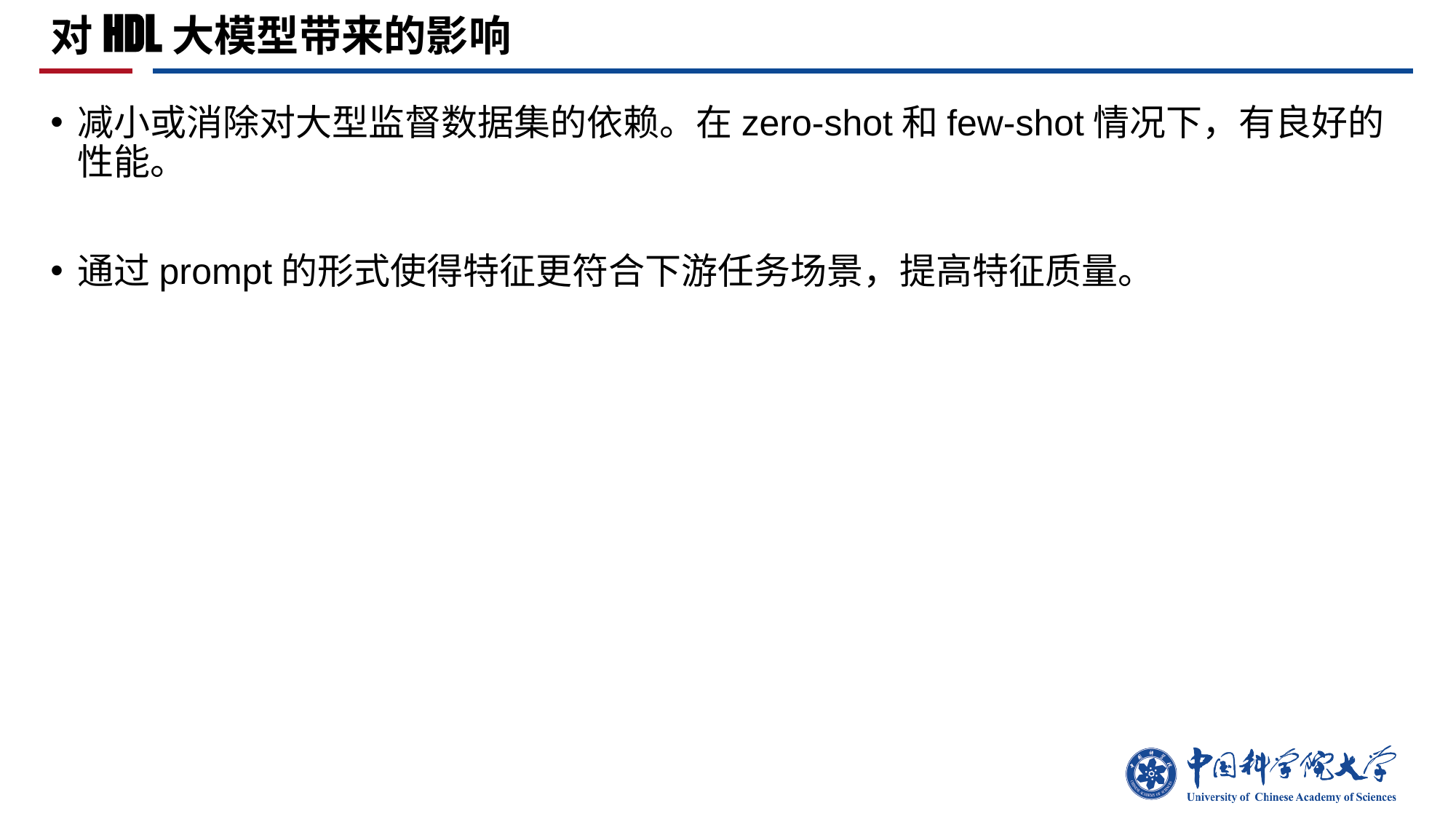

# 对HDL大模型带来的影响
减小或消除对大型监督数据集的依赖。在zero-shot和few-shot情况下，有良好的性能。

通过prompt的形式使得特征更符合下游任务场景，提高特征质量。